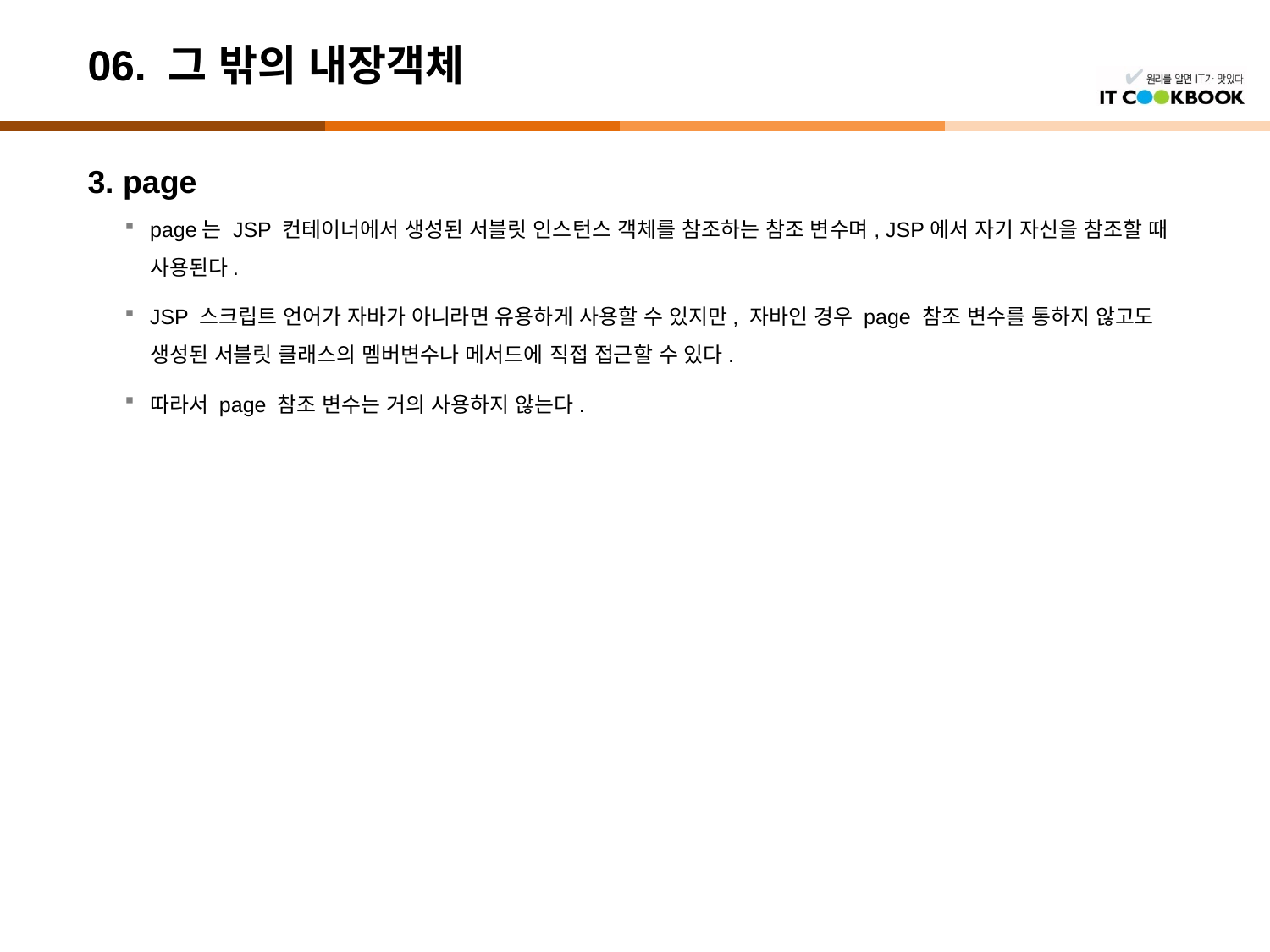

# 06. 그 밖의 내장객체
3. page
page는 JSP 컨테이너에서 생성된 서블릿 인스턴스 객체를 참조하는 참조 변수며, JSP에서 자기 자신을 참조할 때 사용된다.
JSP 스크립트 언어가 자바가 아니라면 유용하게 사용할 수 있지만, 자바인 경우 page 참조 변수를 통하지 않고도 생성된 서블릿 클래스의 멤버변수나 메서드에 직접 접근할 수 있다.
따라서 page 참조 변수는 거의 사용하지 않는다.